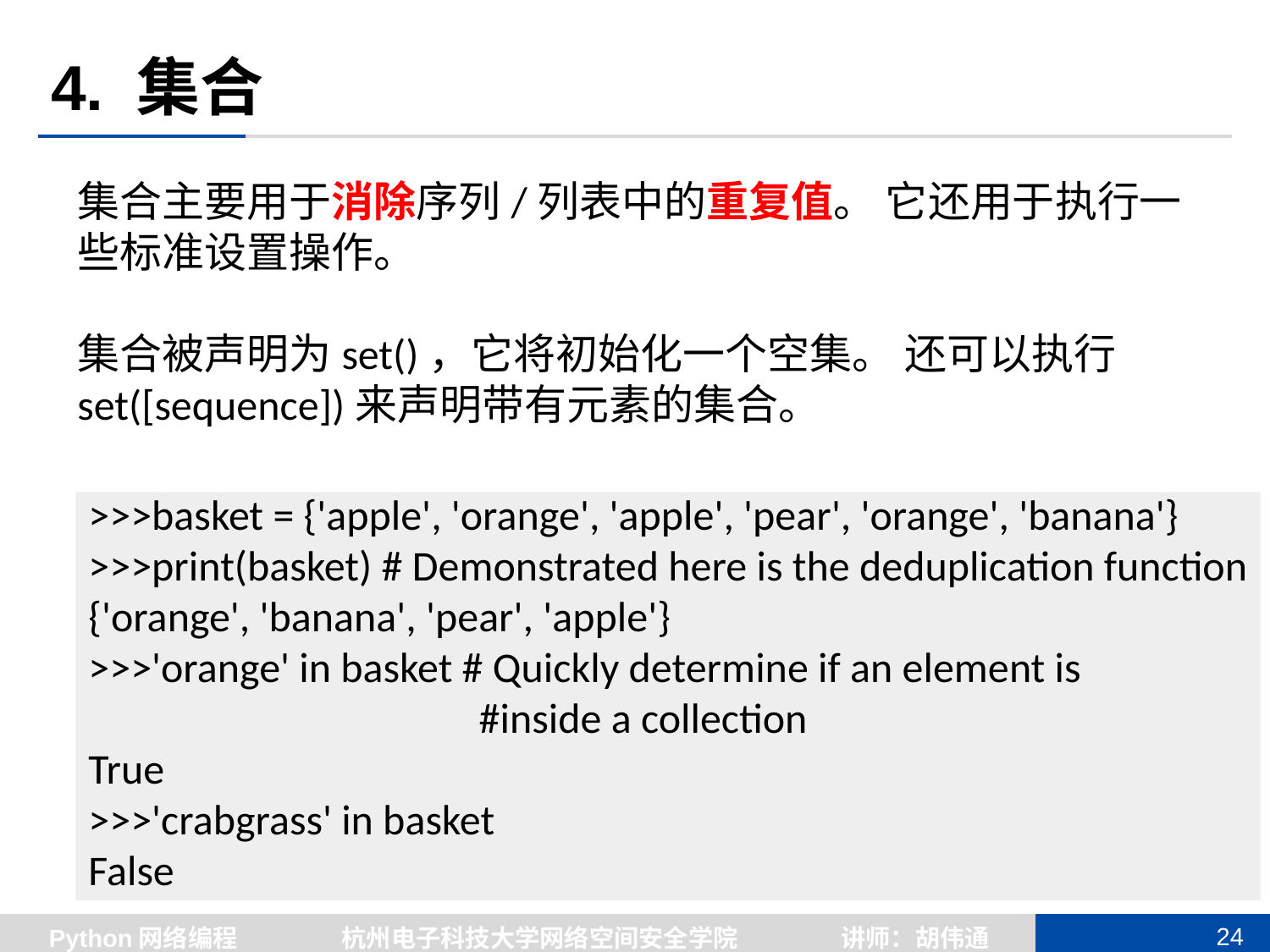

# 4. 集合
集合主要用于消除序列/列表中的重复值。 它还用于执行一些标准设置操作。

集合被声明为set()，它将初始化一个空集。 还可以执行set([sequence])来声明带有元素的集合。
>>>basket = {'apple', 'orange', 'apple', 'pear', 'orange', 'banana'}
>>>print(basket) # Demonstrated here is the deduplication function
{'orange', 'banana', 'pear', 'apple'}
>>>'orange' in basket # Quickly determine if an element is
                                         #inside a collection
True
>>>'crabgrass' in basket
False